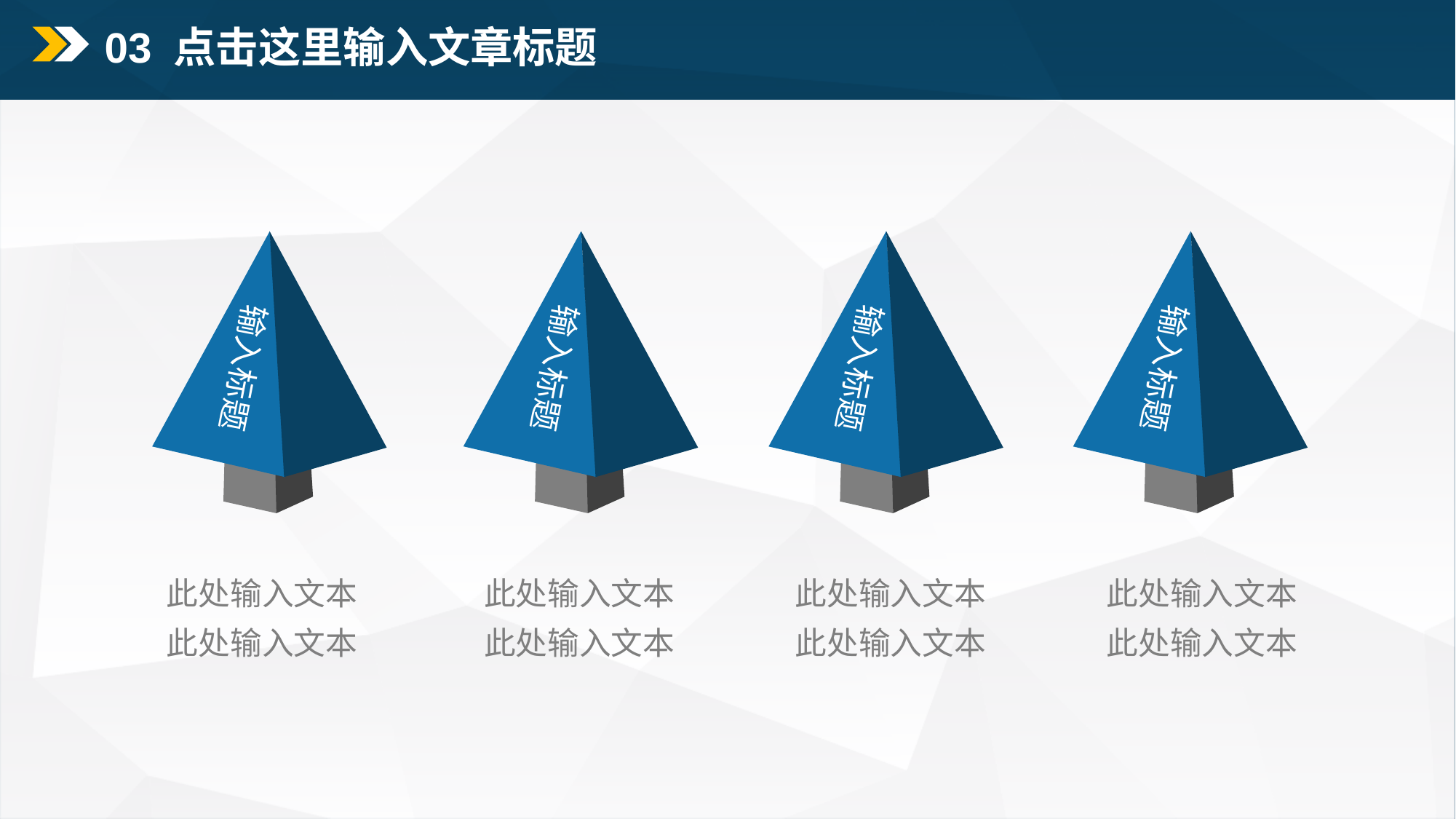

03 点击这里输入文章标题

输入标题
输入标题
输入标题
输入标题

此处输入文本
此处输入文本
此处输入文本
此处输入文本
此处输入文本
此处输入文本
此处输入文本
此处输入文本